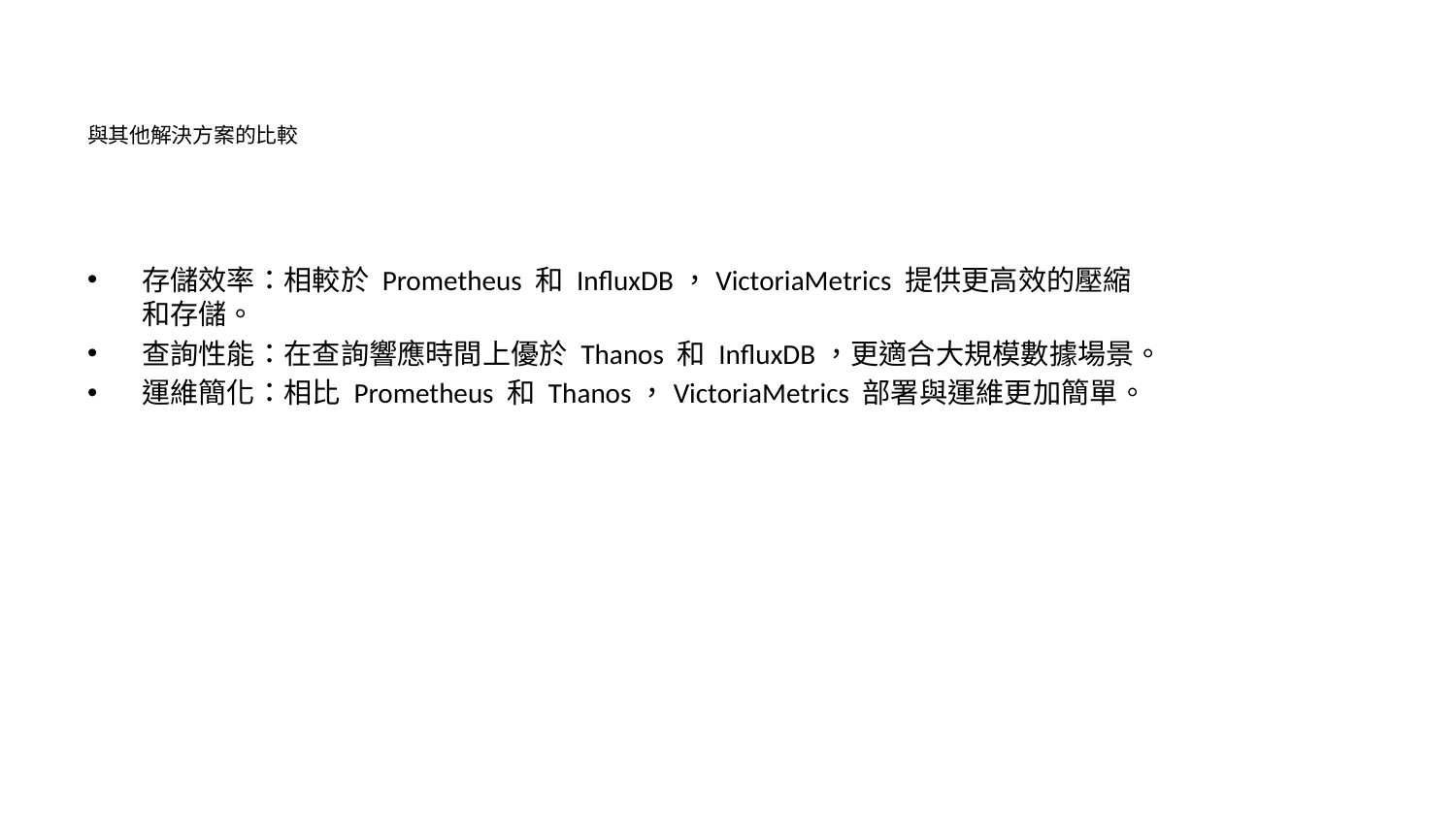

# 與其他解決方案的比較
存儲效率：相較於 Prometheus 和 InfluxDB，VictoriaMetrics 提供更高效的壓縮和存儲。
查詢性能：在查詢響應時間上優於 Thanos 和 InfluxDB，更適合大規模數據場景。
運維簡化：相比 Prometheus 和 Thanos，VictoriaMetrics 部署與運維更加簡單。